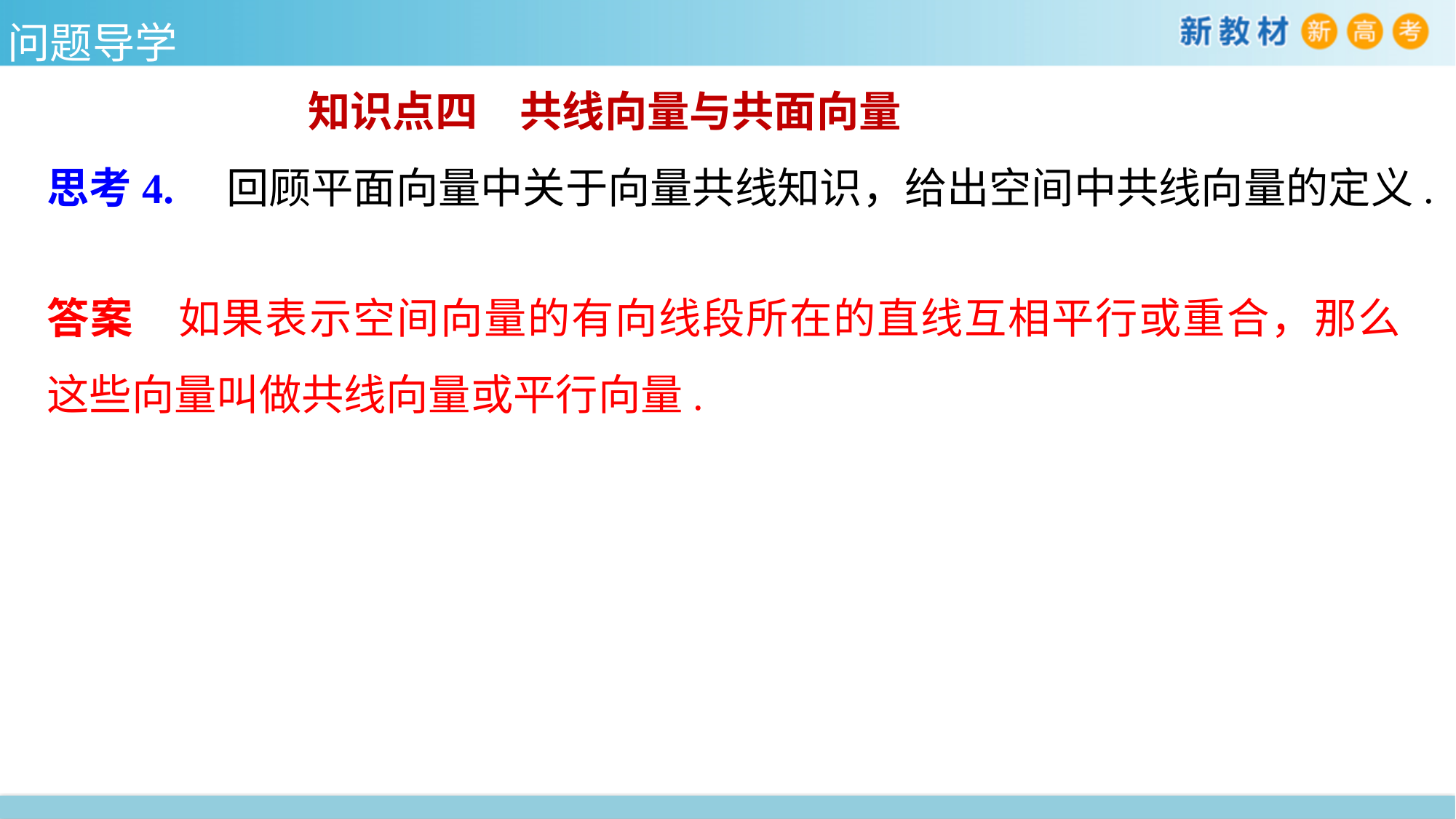

问题导学
                          知识点四　共线向量与共面向量
思考4.　回顾平面向量中关于向量共线知识，给出空间中共线向量的定义.
答案　如果表示空间向量的有向线段所在的直线互相平行或重合，那么这些向量叫做共线向量或平行向量.